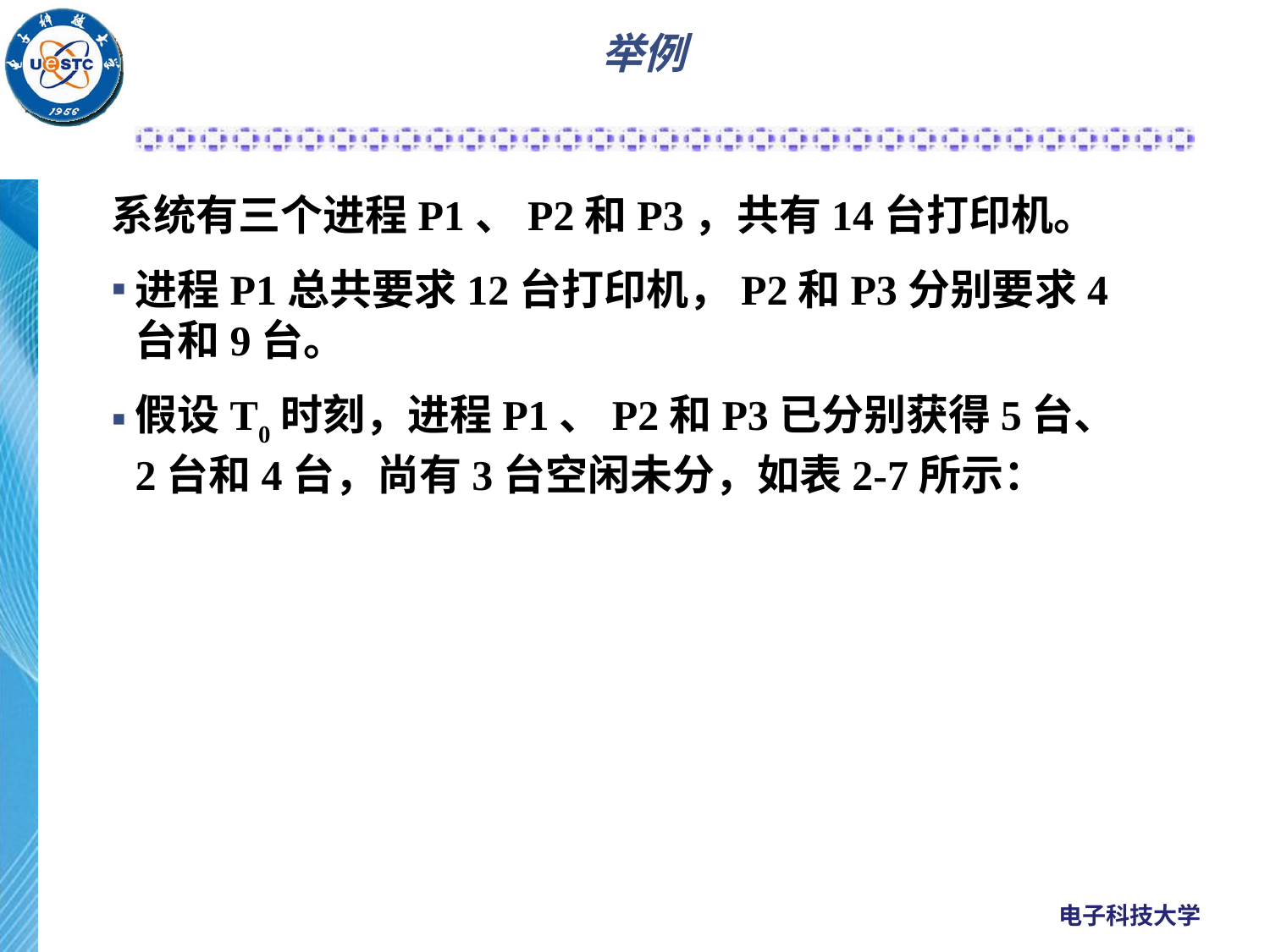

# 举例
系统有三个进程P1、P2和P3，共有14台打印机。
进程P1总共要求12台打印机，P2和P3分别要求4台和9台。
假设T0时刻，进程P1、P2和P3已分别获得5台、2台和4台，尚有3台空闲未分，如表2-7所示：